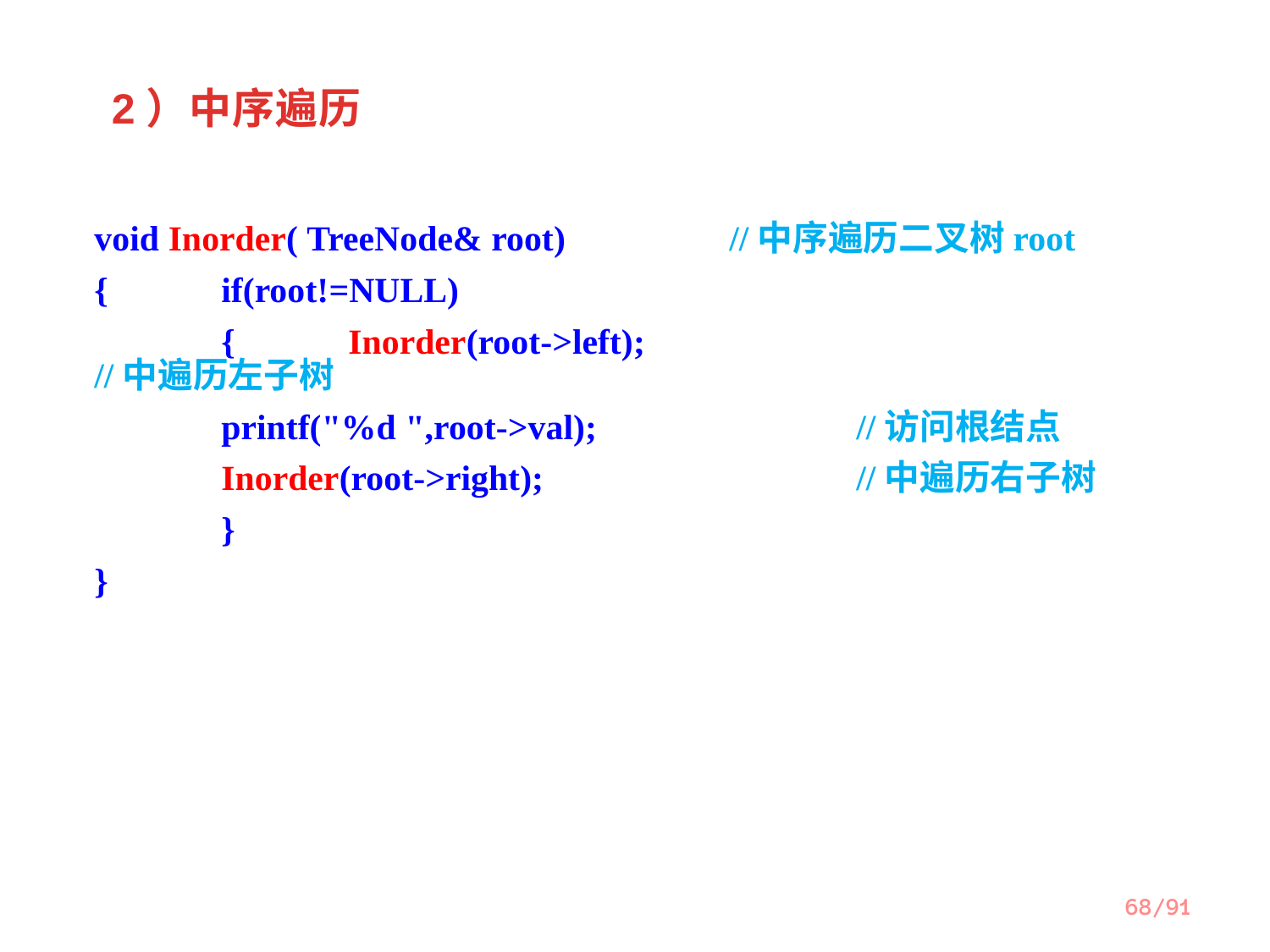

2）中序遍历
void Inorder( TreeNode& root)		//中序遍历二叉树root
{   	if(root!=NULL)
    	{	Inorder(root->left);				//中遍历左子树
         	printf("%d ",root->val);  		//访问根结点
         	Inorder(root->right);			//中遍历右子树
    	}
}
68/91